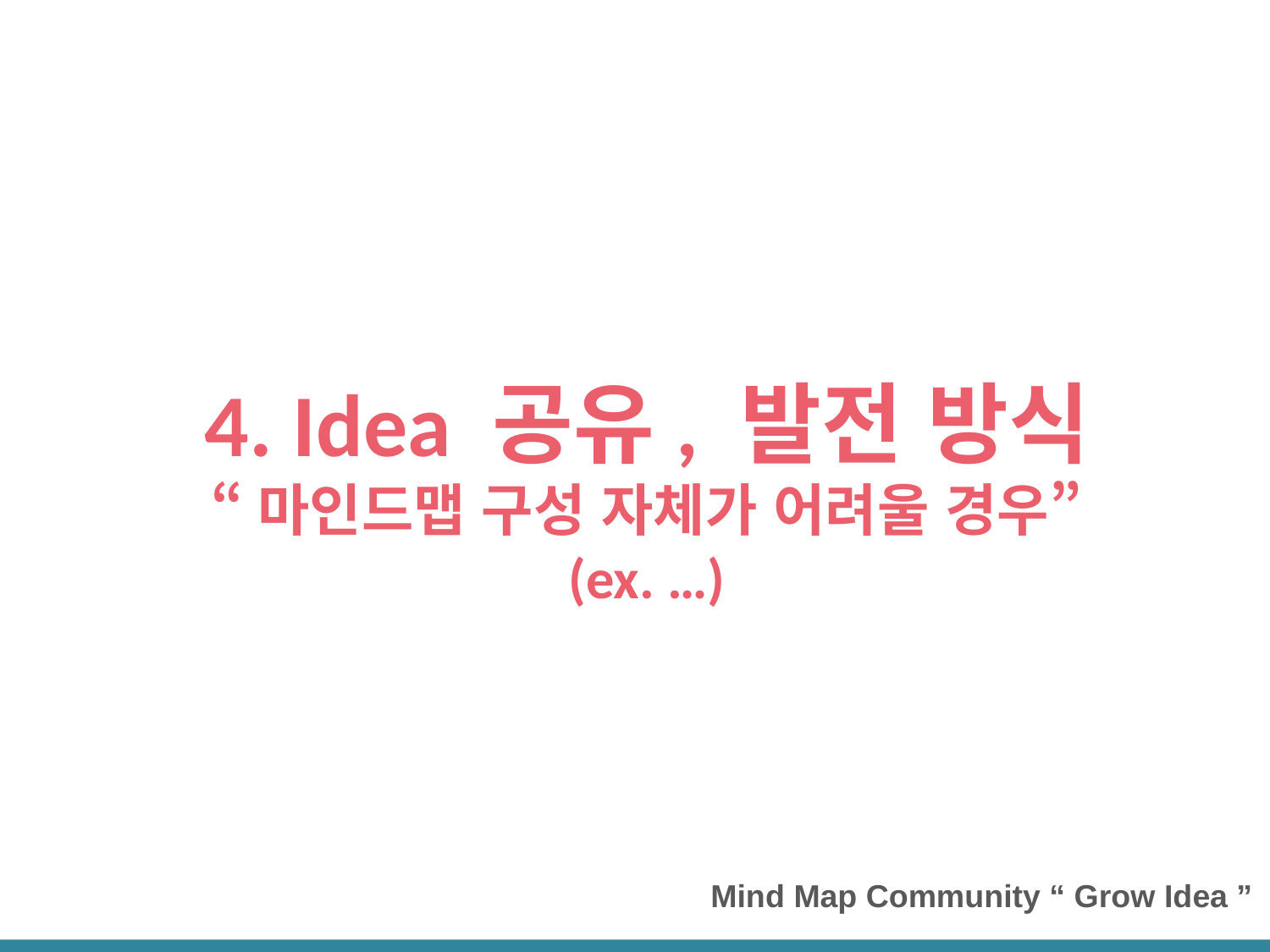

4. Idea 공유, 발전 방식
“마인드맵 구성 자체가 어려울 경우”
(ex. …)
Mind Map Community “ Grow Idea ”